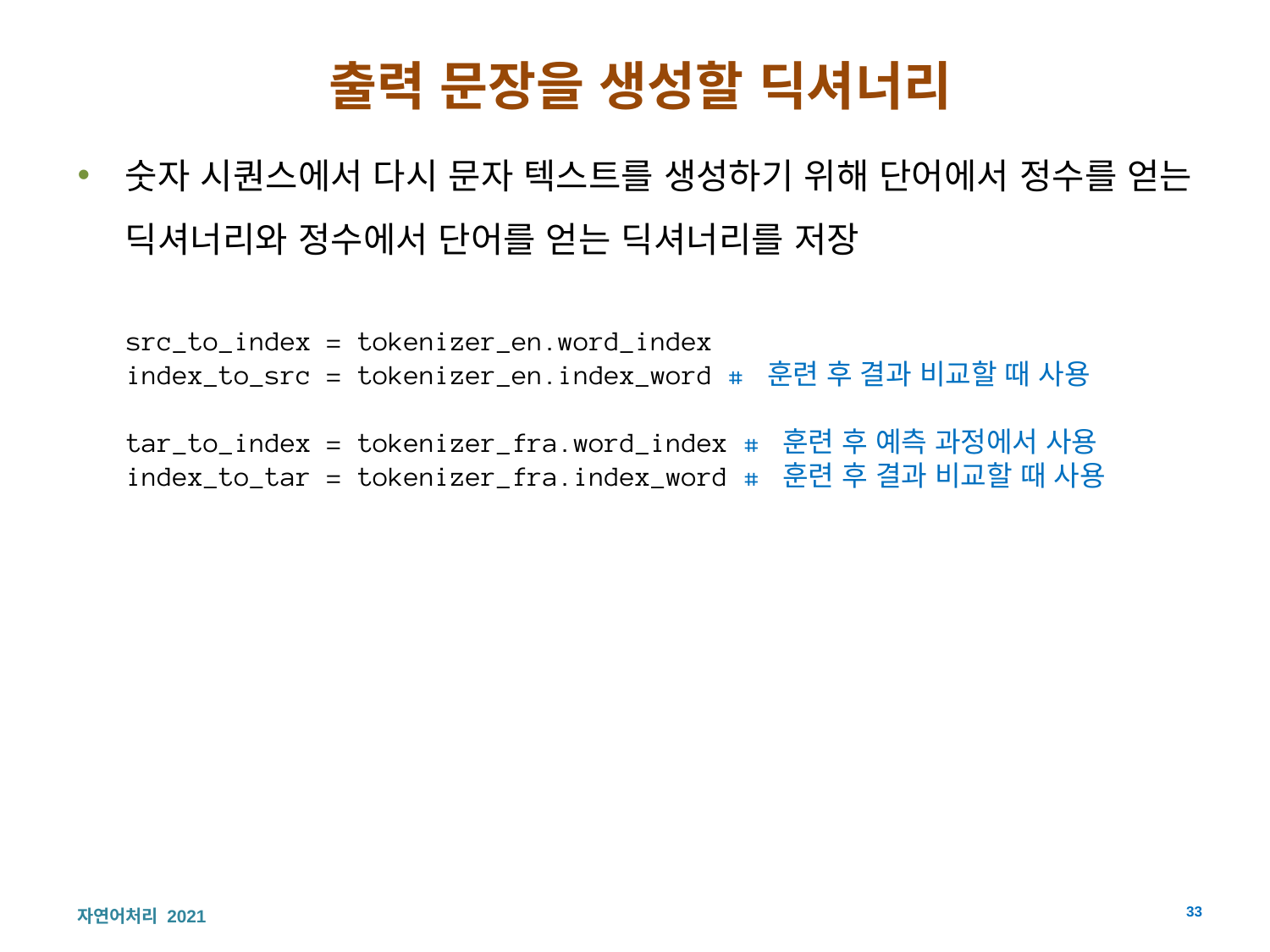

# 출력 문장을 생성할 딕셔너리
숫자 시퀀스에서 다시 문자 텍스트를 생성하기 위해 단어에서 정수를 얻는 딕셔너리와 정수에서 단어를 얻는 딕셔너리를 저장

src_to_index = tokenizer_en.word_index
index_to_src = tokenizer_en.index_word # 훈련 후 결과 비교할 때 사용

tar_to_index = tokenizer_fra.word_index # 훈련 후 예측 과정에서 사용 index_to_tar = tokenizer_fra.index_word # 훈련 후 결과 비교할 때 사용